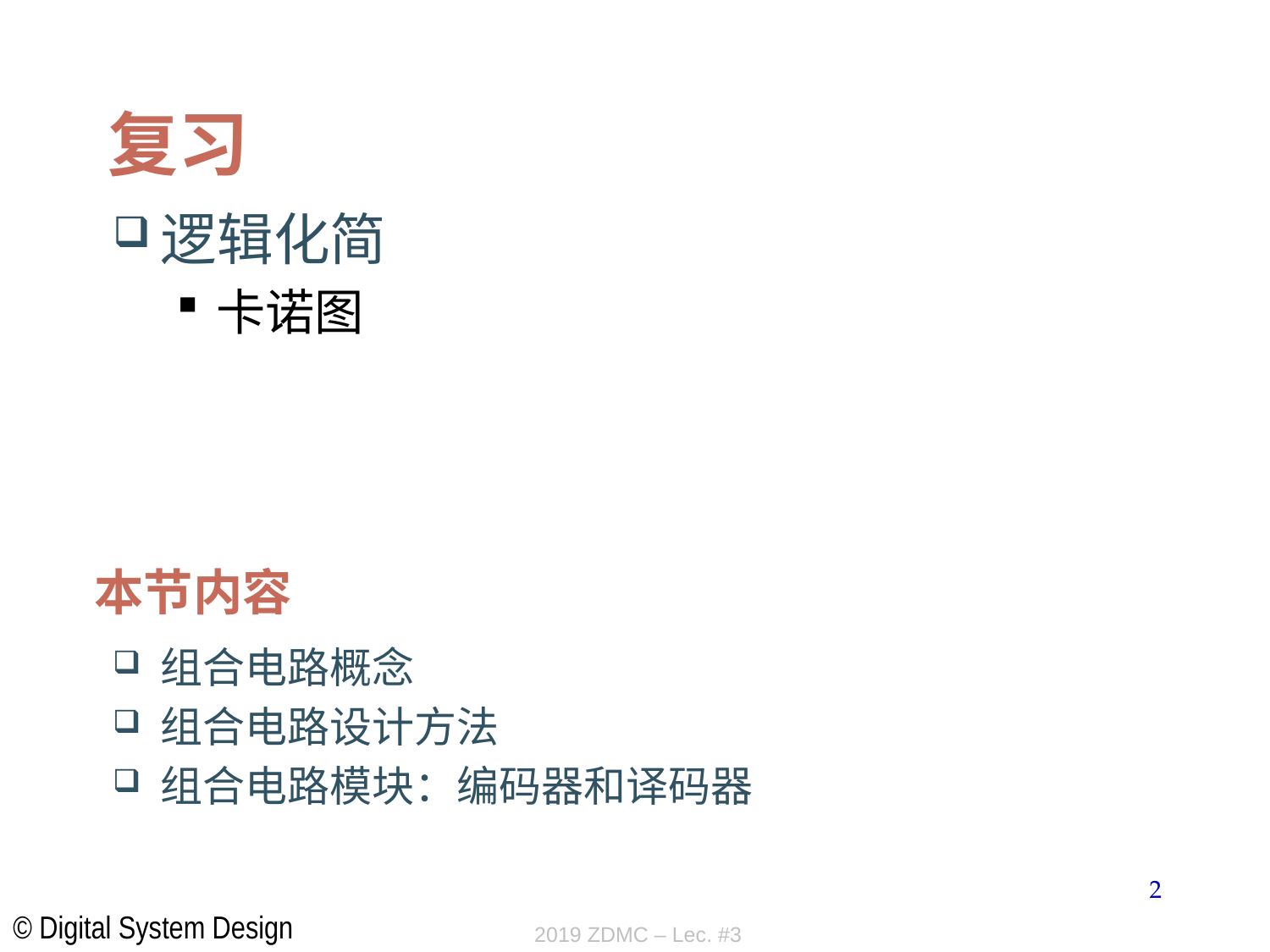

# 复习
逻辑化简
卡诺图
本节内容
组合电路概念
组合电路设计方法
组合电路模块：编码器和译码器
2
2019 ZDMC – Lec. #3